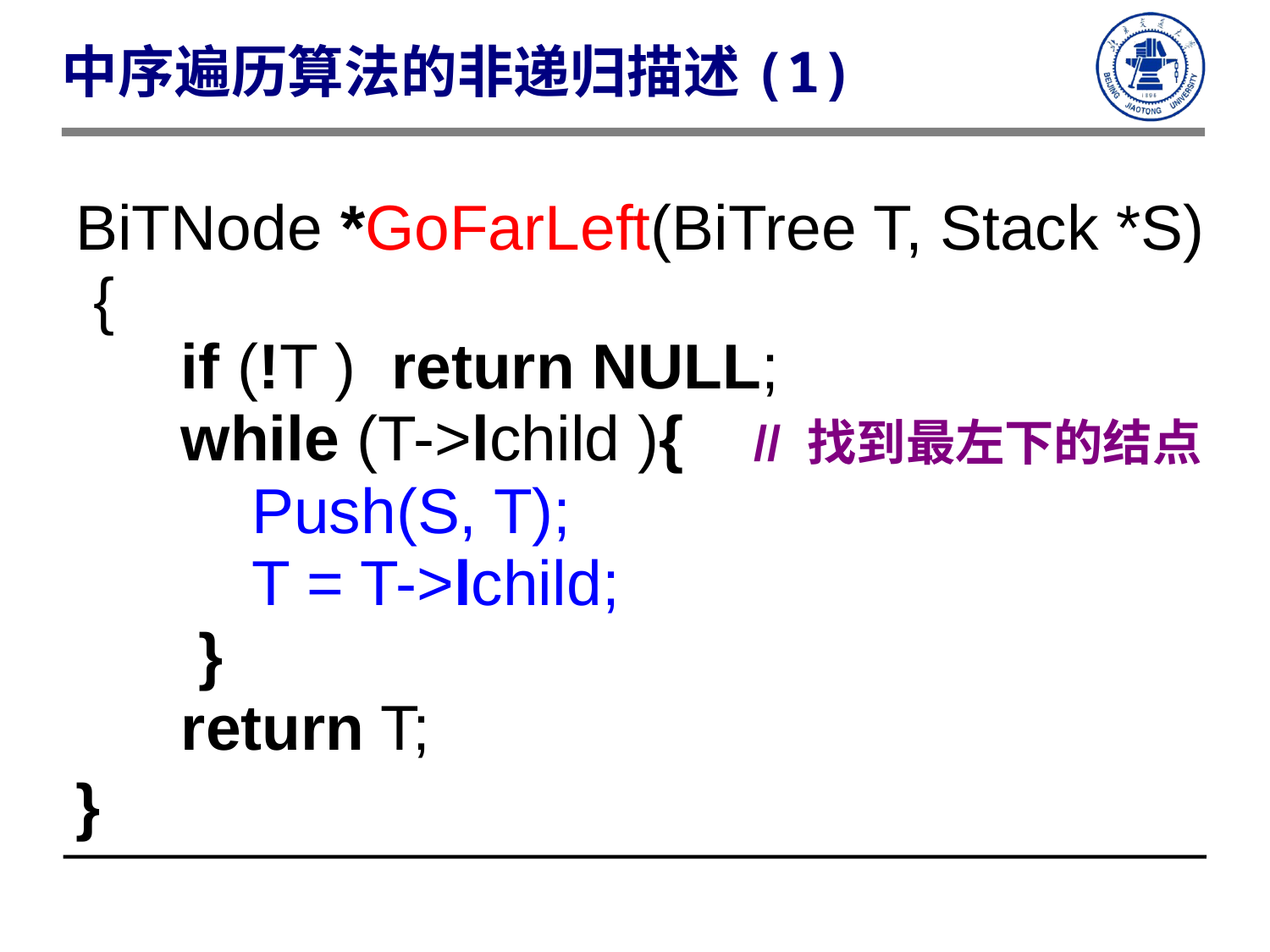

中序遍历算法的非递归描述(1)
BiTNode *GoFarLeft(BiTree T, Stack *S)
 {

}
      if (!T )  return NULL;
      while (T->lchild ){    // 找到最左下的结点
          Push(S, T);
          T = T->lchild;
       }
      return T;